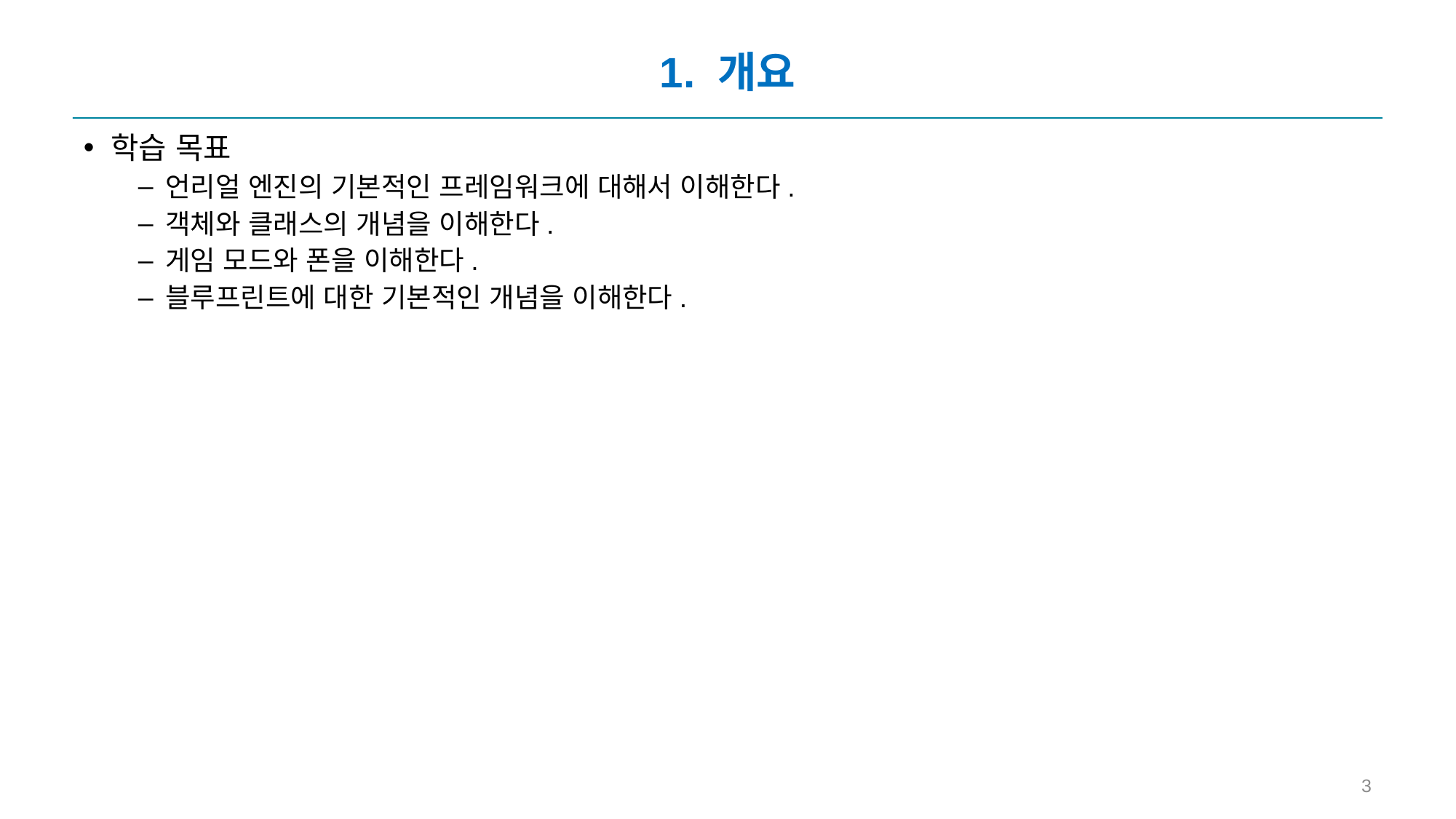

# 1. 개요
학습 목표
언리얼 엔진의 기본적인 프레임워크에 대해서 이해한다.
객체와 클래스의 개념을 이해한다.
게임 모드와 폰을 이해한다.
블루프린트에 대한 기본적인 개념을 이해한다.

3